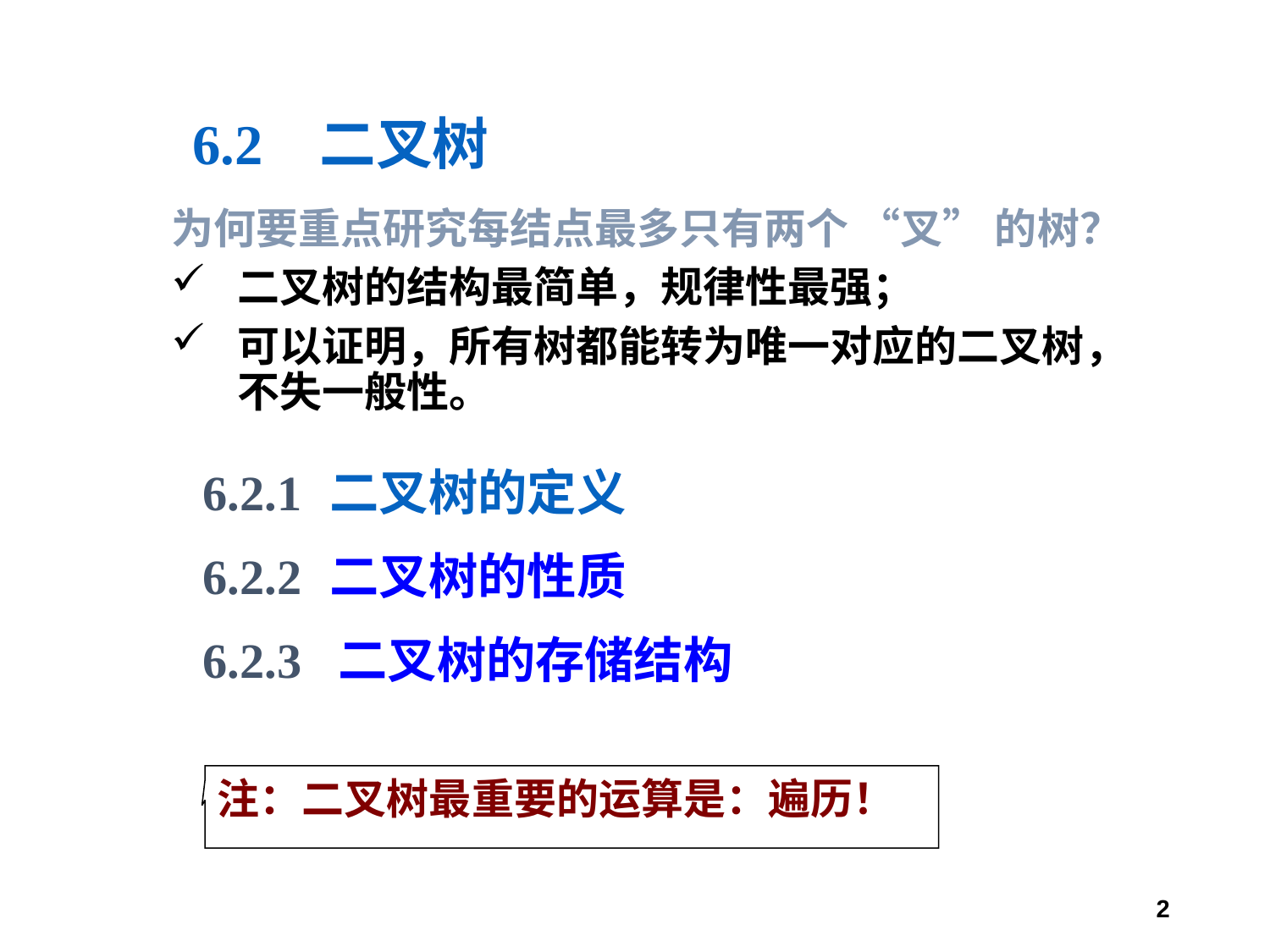

# 6.2   二叉树
为何要重点研究每结点最多只有两个 “叉” 的树？
二叉树的结构最简单，规律性最强；
可以证明，所有树都能转为唯一对应的二叉树，不失一般性。
6.2.1 	二叉树的定义
6.2.2 	二叉树的性质
6.2.3  二叉树的存储结构
注：二叉树最重要的运算是：遍历！
2